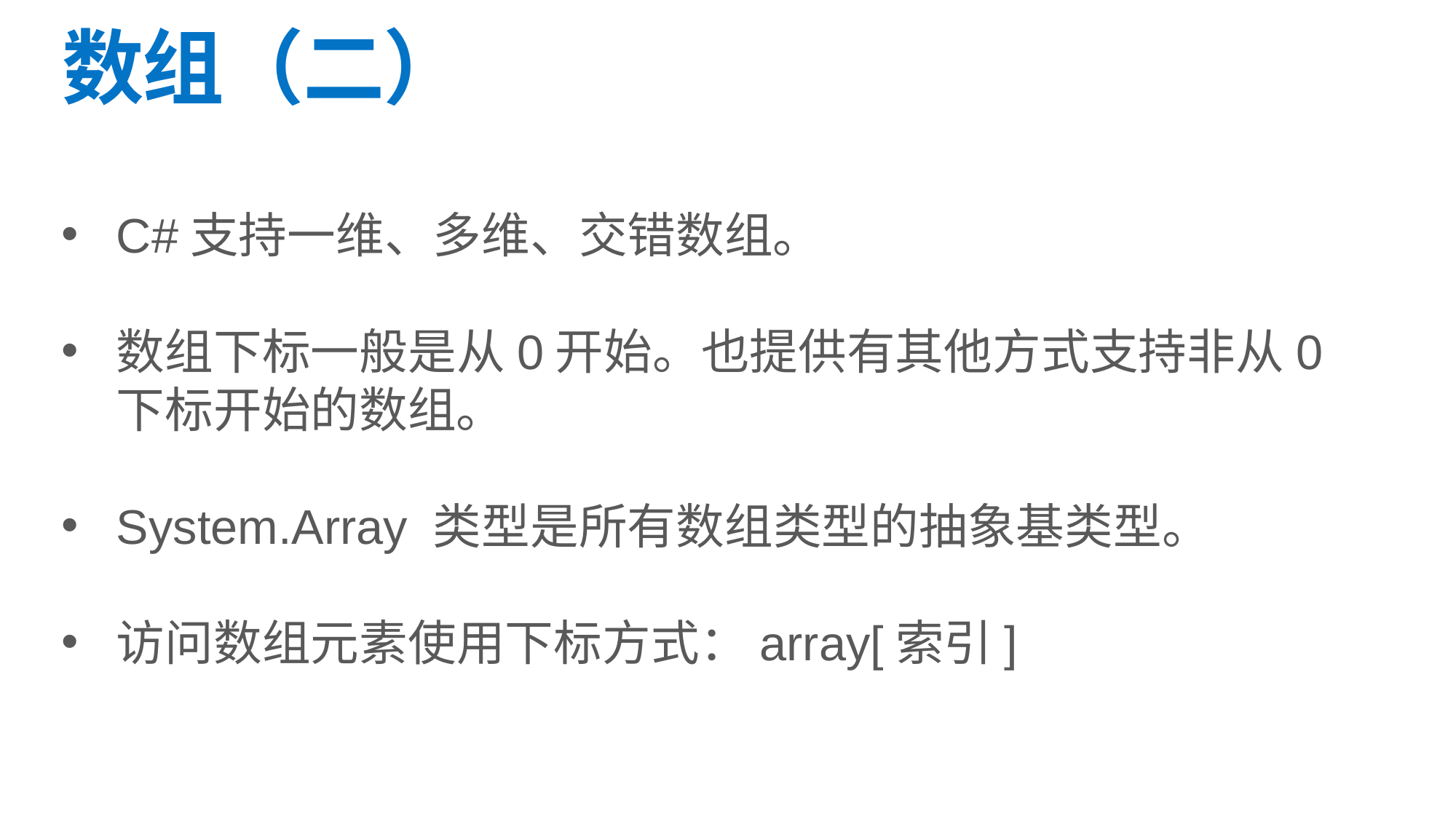

# 数组（二）
C#支持一维、多维、交错数组。

数组下标一般是从0开始。也提供有其他方式支持非从0下标开始的数组。

System.Array 类型是所有数组类型的抽象基类型。

访问数组元素使用下标方式：array[索引]